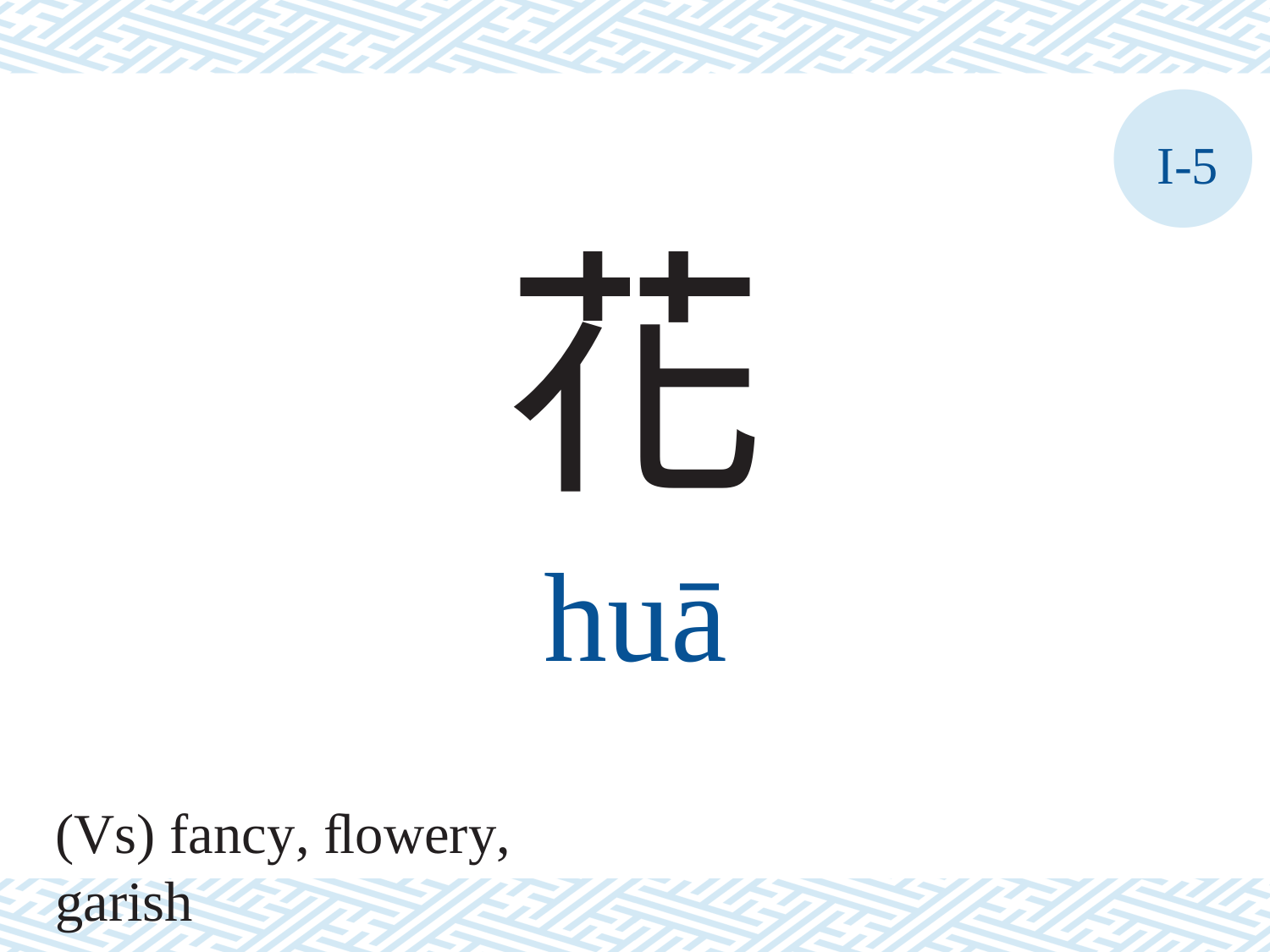

I-5
花
huā
(Vs) fancy, ﬂowery, garish